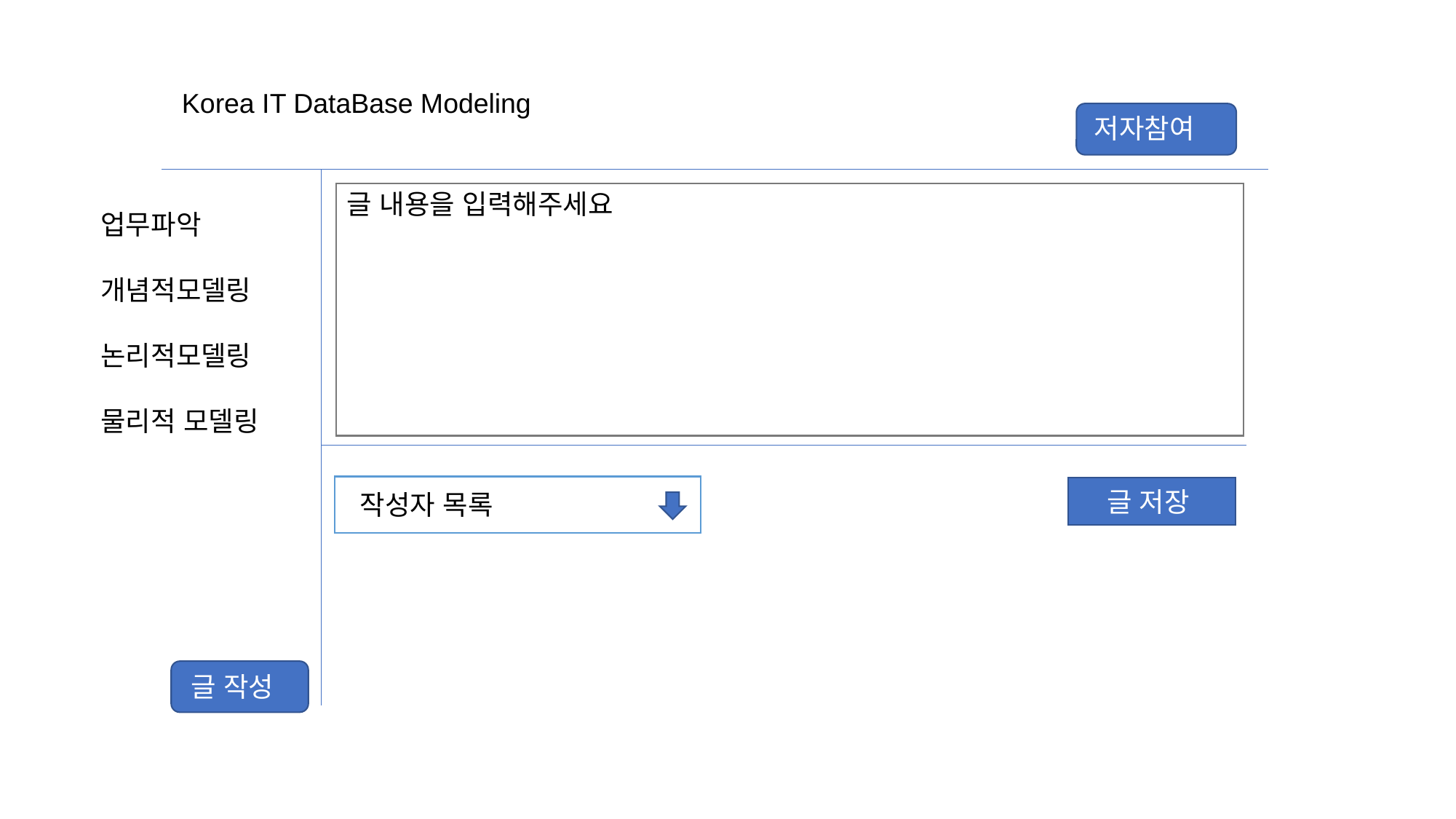

Korea IT DataBase Modeling

저자참여
글 내용을 입력해주세요

업무파악

개념적모델링

논리적모델링

물리적 모델링

글 저장
작성자 목록

글 작성